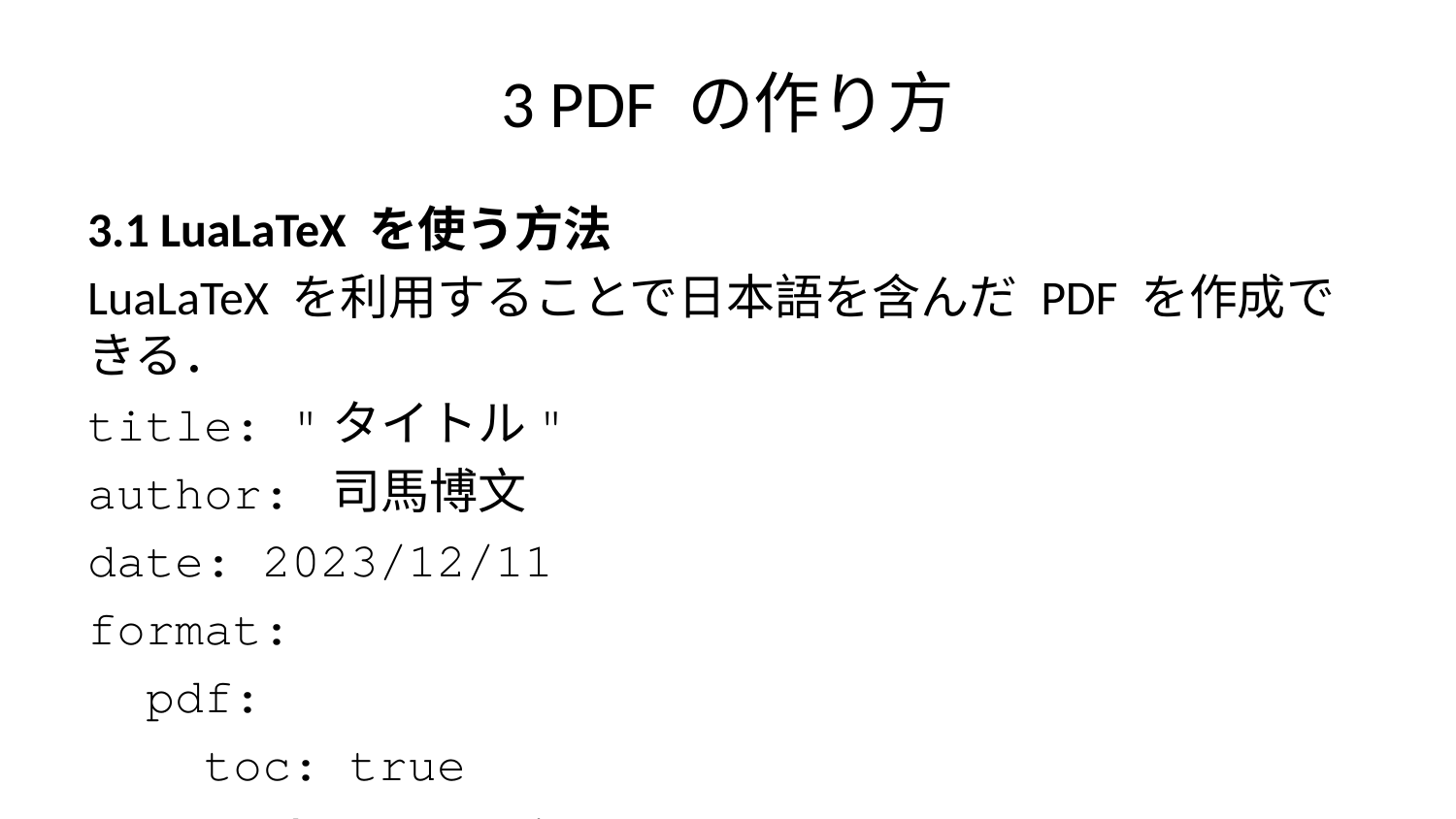

# 3 PDF の作り方
3.1 LuaLaTeX を使う方法
LuaLaTeX を利用することで日本語を含んだ PDF を作成できる．
title: "タイトル"
author: 司馬博文
date: 2023/12/11
format:
  pdf:
    toc: true
    number-sections: true
    urlcolor: minty
    template-partials:
      - ../../../assets/before-title.tex
    keep-tex: true
    block-headings: false
    pdf-engine: lualatex
    documentclass: ltjsarticle
3.1.1 LuaLaTeX の注意
\int_{\mathbb{R}}
のような記法は，pdfLaTeX ではなぜかコンパイルが通るが，LuaLaTeX （や殆どの pdfLaTeX 以外のエンジン）ではエラーになる．
3.1.2 LuaLaTeX の欠点
ltjsarticle クラスでは
Font \JY3/mc/m/n/10=file:HaranoAjiMincho-Regular.otf:-kern;jfm=ujis at 9.24713pt not loadable: metric data not found or bad.
<to be read again>
relax
l.79 \kanjiencoding{JY3}\selectfont
                                 \adjustbaseline
というエラーが．一方で，bxjsarticle クラスでは
LaTeX Error: File `haranoaji.sty' not found.
Type X to quit or <RETURN> to proceed,
or enter new name. (Default extension: sty)
Enter file name:
! Emergency stop.
<read *>
というエラーが出る．
ローカルではインストールすれば良いだけであるが，これを GitHub Actions 上で実現する方法を考えあぐねていた．
注（TeX Live のアップデート方法）
年度を跨いだ TeX Live manager のアップデートは，次のようにする必要がある：
wget http://mirror.ctan.org/systems/texlive/tlnet/update-tlmgr-latest.sh
chmod +x update-tlmgr-latest.sh
sudo ./update-tlmgr-latest.sh
3.1.3 LuaLaTeX と日本語フォント
なぜか
\usepackage[haranoaji,nfssonly]{luatexja-preset}
で変わるのは英語文字だけである．
3.1.4 GitHub Actions の修正
次のようにして，Set up Quarto と Render and Publish の間に，TinyTeX と haranoaji.sty のインストールを使いすることで，GitHub 上でもレンダリングが可能になる．
- name: 'Install TinyTeX'  # https://github.com/quarto-dev/quarto-actions/tree/main/setup
  env:
    QUARTO_PRINT_STACK: true
    GITHUB_TOKEN: ${{ secrets.GITHUB_TOKEN }}  # Setting GH_TOKEN is recommended as installing TinyTeX will query the github API.
  run: |
    quarto install tool tinytex --log-level warning
    case $RUNNER_OS in
      "Linux")
          echo "$HOME/bin" >> $GITHUB_PATH
          export PATH="$HOME/bin:$PATH"
          ;;
       "macOS")
          TLMGR_PATH=$(dirname $(find ~/Library/TinyTeX -name tlmgr))
          echo $TLMGR_PATH >> $GITHUB_PATH
          export PATH="$TLMGR_PATH:$PATH"
          ;;
       "Windows")
          TLMGR_PATH=$(dirname $(find $APPDATA/TinyTeX -name tlmgr.bat))
          echo $TLMGR_PATH >> $GITHUB_PATH
          export PATH="$TLMGR_PATH:$PATH"
          ;;
        *)
          echo "$RUNNER_OS not supported"
          exit 1
          ;;
    esac
    echo "TinyTeX installed !"
    tlmgr install haranoaji   # Install haranoaji.sty
  shell: bash
3.1.5 ローカルの TinyTeX に haranoaji.sty をインストールする方法
tlmgr install haranoaji
だと，すでに TeX Live がローカルに存在する場合は，そちらにインストールされてしまう．
quarto install tinytex
でインストールされる TinyTeX は，ホームディレクトリ下の ~/Liberary/TinyTeX/ にインストールされる．2
そこの，tlmgr がインストールされている場所まで行って，
tlmgr install haranoaji
を実行すると良い．
だが，まだ見つからないと言われる……
❯ ./tlmgr install haranoaji
tlmgr: package repository https://mirror.las.iastate.edu/tex-archive/systems/texlive/tlnet/ (verified)
[1/1, ??:??/??:??] install: haranoaji [25570k]
running mktexlsr ...
done running mktexlsr.
tlmgr: package log updated: ~/Library/TinyTeX/texmf-var/web2c/tlmgr.log
tlmgr: command log updated: ~/Library/TinyTeX/texmf-var/web2c/tlmgr-commands.log
3.2 Typst を用いる方法
HP
使うフォントは次のように，Google Fonts を通じて，GitHub Actions 上でインストールすることもできるだろう：
wget https://github.com/google/fonts/raw/main/ofl/bizudpgothic/BIZUDPGothic-Regular.ttf
wget https://github.com/google/fonts/raw/main/ofl/bizudpgothic/BIZUDPGothic-Bold.ttf
typst の pdf は数式の処理がまだ納得のいく設定が見つかっていないが，コードの扱いが非常に自然で，出来上がりも美しい．
ただし，事前に GitHub Actions の環境上に対応する日本語フォントを用意しておく必要がある．
{yml filename="publish.yml"} - name: Install Japanese Fonts   env:     GITHUB_TOKEN: ${{ secrets.GITHUB_TOKEN }}  # Setting GH_TOKEN is recommended as installing TinyTeX will query the github API.   run: |     git clone https://github.com/yuru7/udev-gothic.git     cd udev-gothic     sudo cp -r ./source /usr/share/fonts/truetype/udev-gothic     sudo fc-cache -f -v